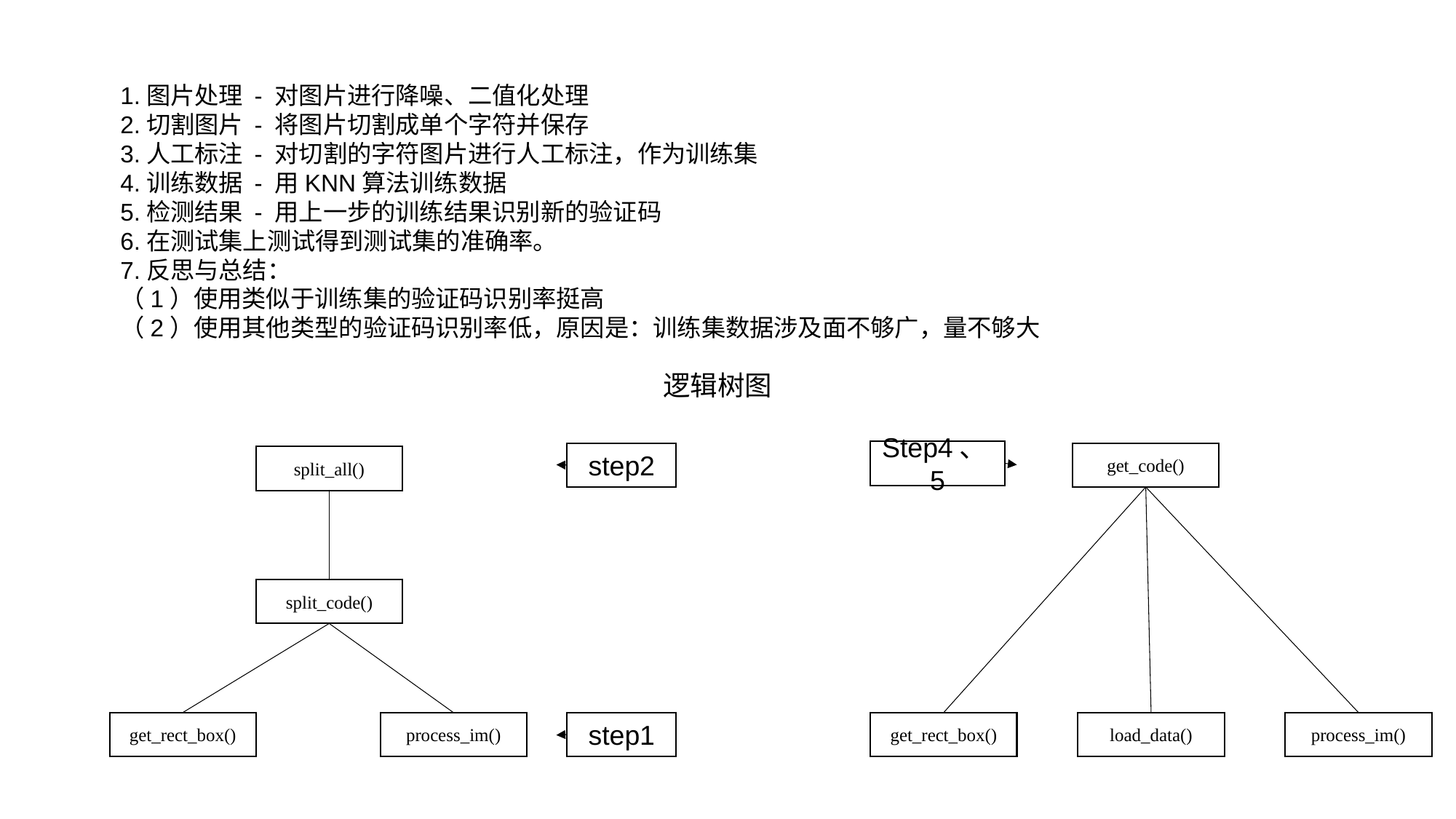

1.图片处理 - 对图片进行降噪、二值化处理
2.切割图片 - 将图片切割成单个字符并保存
3.人工标注 - 对切割的字符图片进行人工标注，作为训练集
4.训练数据 - 用KNN算法训练数据
5.检测结果 - 用上一步的训练结果识别新的验证码
6.在测试集上测试得到测试集的准确率。
7.反思与总结：
（1）使用类似于训练集的验证码识别率挺高
（2）使用其他类型的验证码识别率低，原因是：训练集数据涉及面不够广，量不够大
逻辑树图
Step4、5
step2
get_code()
split_all()
split_code()
load_data()
process_im()
get_rect_box()
process_im()
step1
get_rect_box()